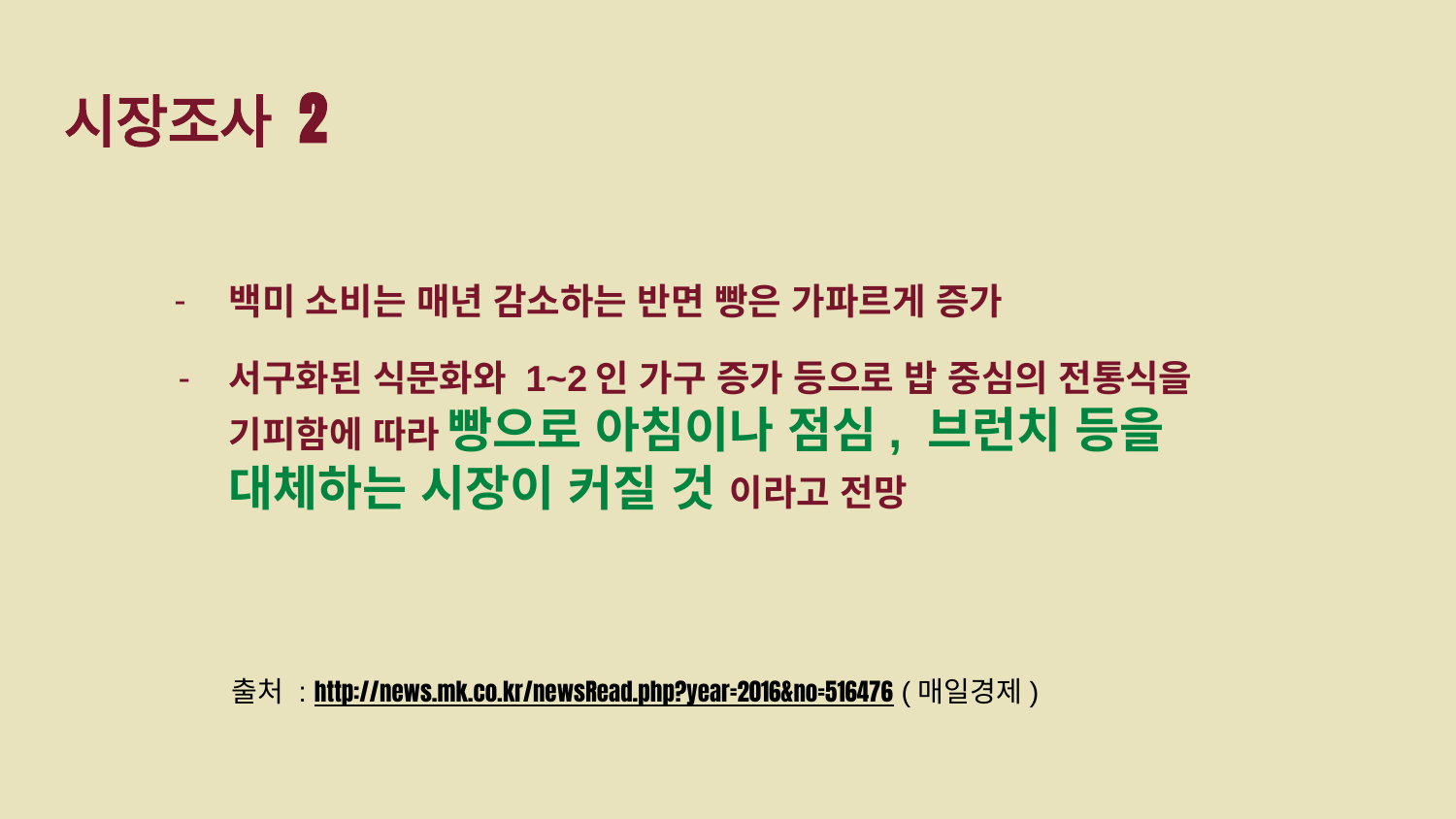

# 시장조사 2
백미 소비는 매년 감소하는 반면 빵은 가파르게 증가

서구화된 식문화와 1~2인 가구 증가 등으로 밥 중심의 전통식을 기피함에 따라 빵으로 아침이나 점심, 브런치 등을 대체하는 시장이 커질 것 이라고 전망
출처 : http://news.mk.co.kr/newsRead.php?year=2016&no=516476 (매일경제)